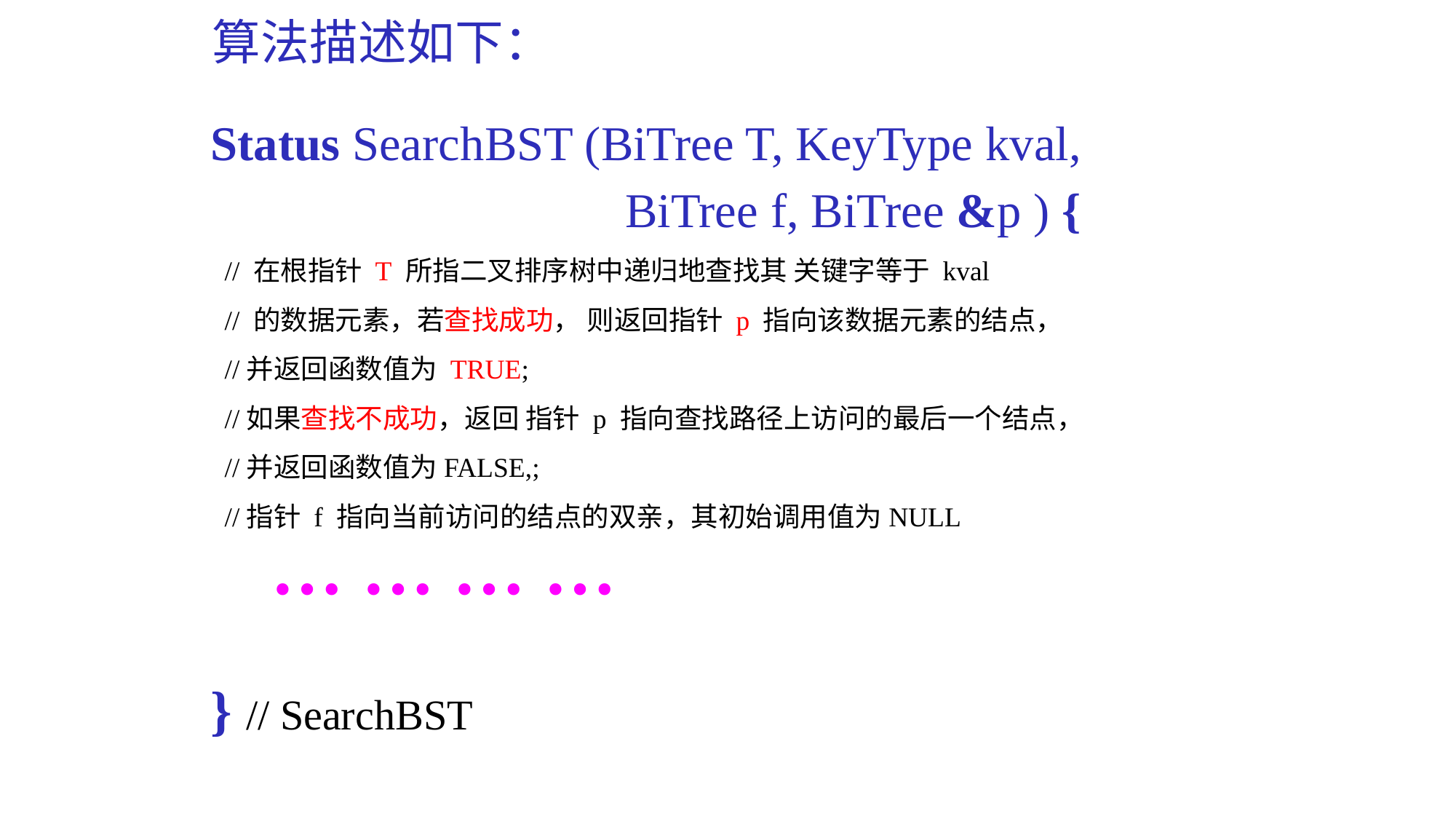

算法描述如下：
Status SearchBST (BiTree T, KeyType kval,
                                  BiTree f, BiTree &p ) {
  // 在根指针 T 所指二叉排序树中递归地查找其 关键字等于 kval
  // 的数据元素，若查找成功， 则返回指针 p 指向该数据元素的结点，
  //并返回函数值为 TRUE;
  //如果查找不成功，返回 指针 p 指向查找路径上访问的最后一个结点，
  //并返回函数值为FALSE,;
  //指针 f 指向当前访问的结点的双亲，其初始调用值为NULL

} // SearchBST
    … … … …